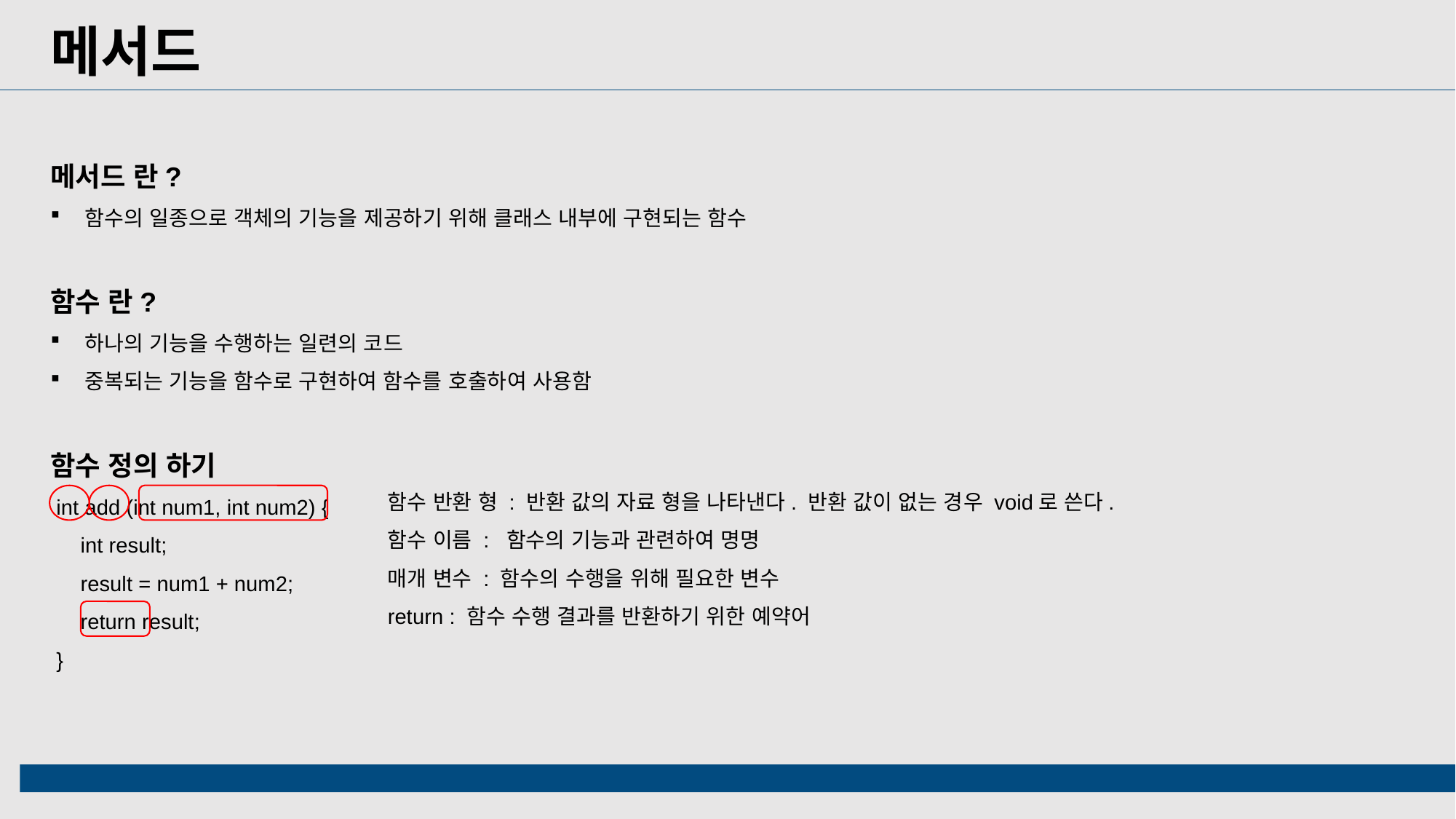

메서드
메서드 란?
함수의 일종으로 객체의 기능을 제공하기 위해 클래스 내부에 구현되는 함수

함수 란?
하나의 기능을 수행하는 일련의 코드
중복되는 기능을 함수로 구현하여 함수를 호출하여 사용함

함수 정의 하기
 int add (int num1, int num2) {
     int result;
     result = num1 + num2;
     return result;
 }
함수 반환 형 : 반환 값의 자료 형을 나타낸다. 반환 값이 없는 경우 void로 쓴다.
함수 이름 :  함수의 기능과 관련하여 명명
매개 변수 : 함수의 수행을 위해 필요한 변수
return : 함수 수행 결과를 반환하기 위한 예약어